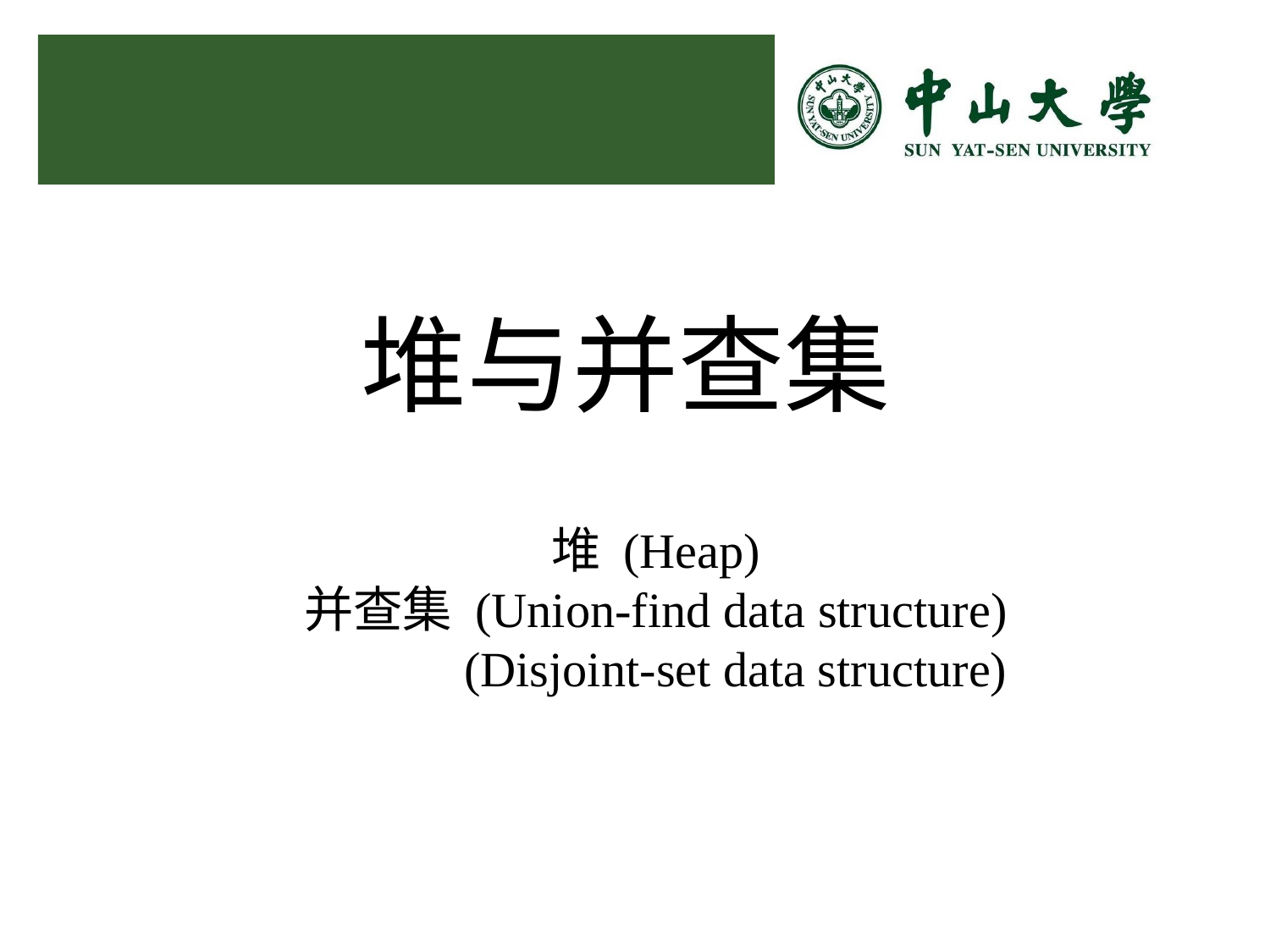

堆与并查集
堆 (Heap)
并查集 (Union-find data structure)
             (Disjoint-set data structure)